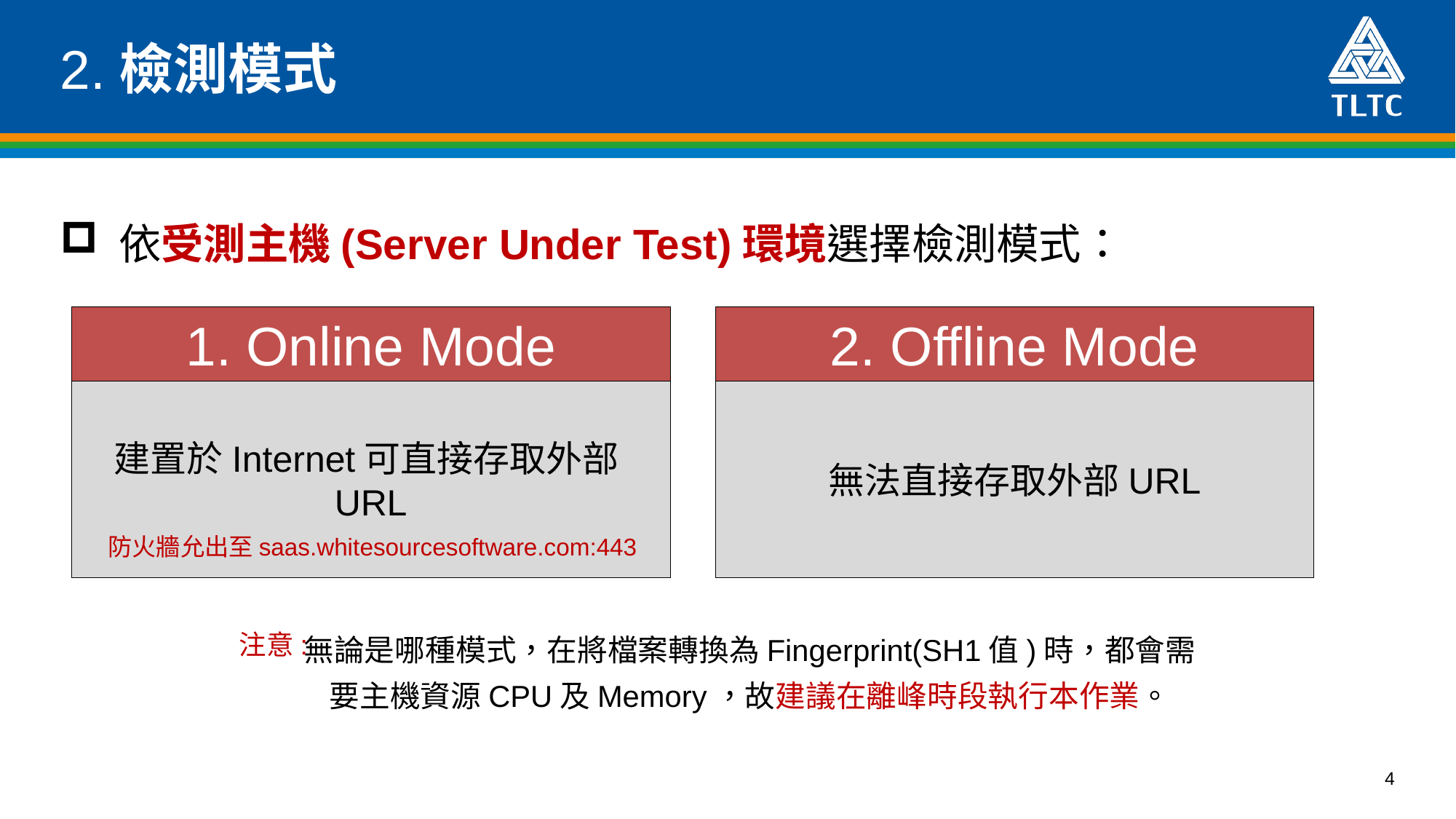

# 2.檢測模式
 依受測主機(Server Under Test)環境選擇檢測模式：
1. Online Mode
建置於Internet可直接存取外部URL
2. Offline Mode
無法直接存取外部URL
防火牆允出至saas.whitesourcesoftware.com:443
無論是哪種模式，在將檔案轉換為Fingerprint(SH1值)時，都會需要主機資源CPU及Memory，故建議在離峰時段執行本作業。
注意:
4